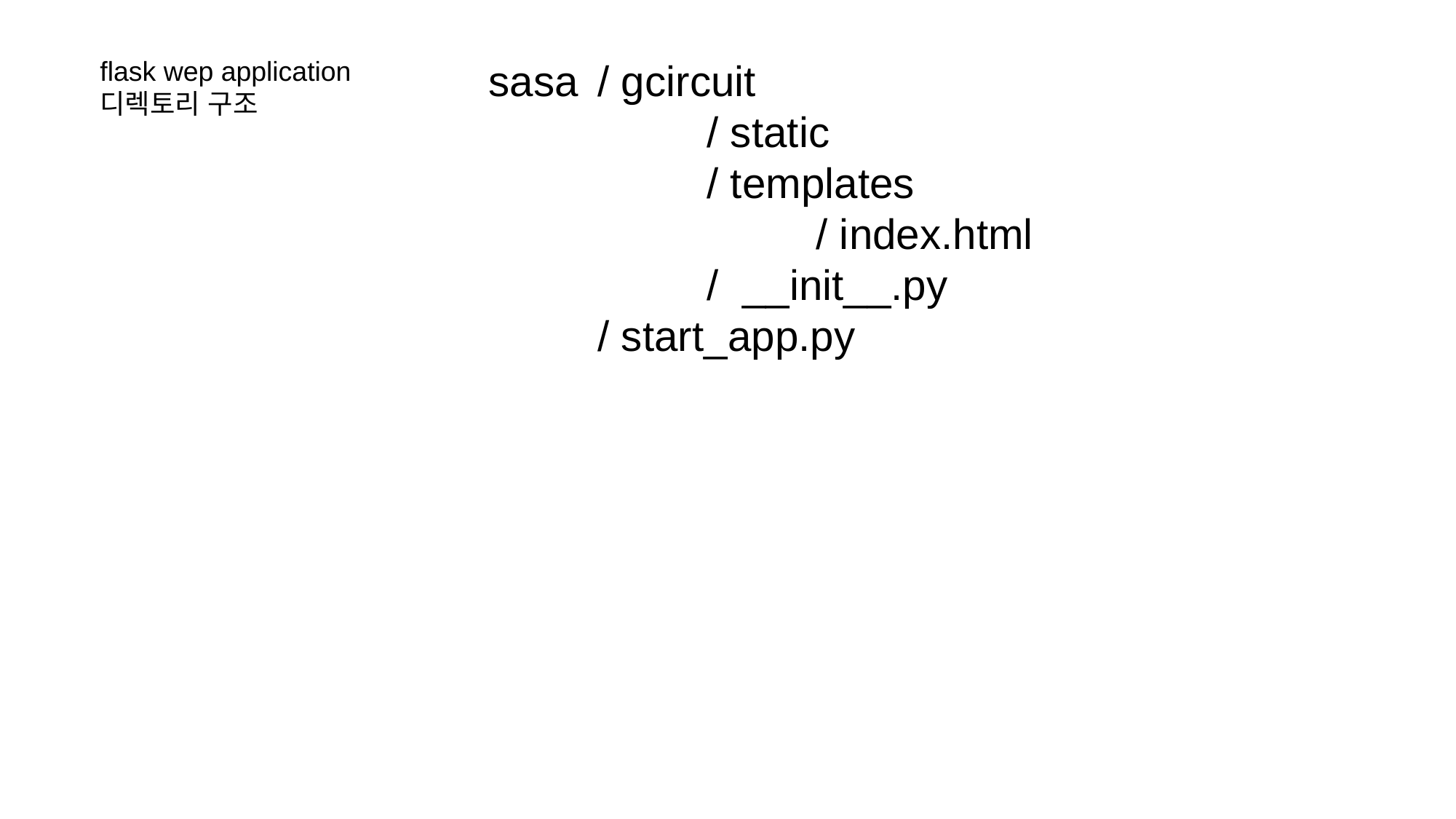

flask wep application
디렉토리 구조
sasa 	/ gcircuit
		/ static
		/ templates
			/ index.html
		/  __init__.py
	/ start_app.py